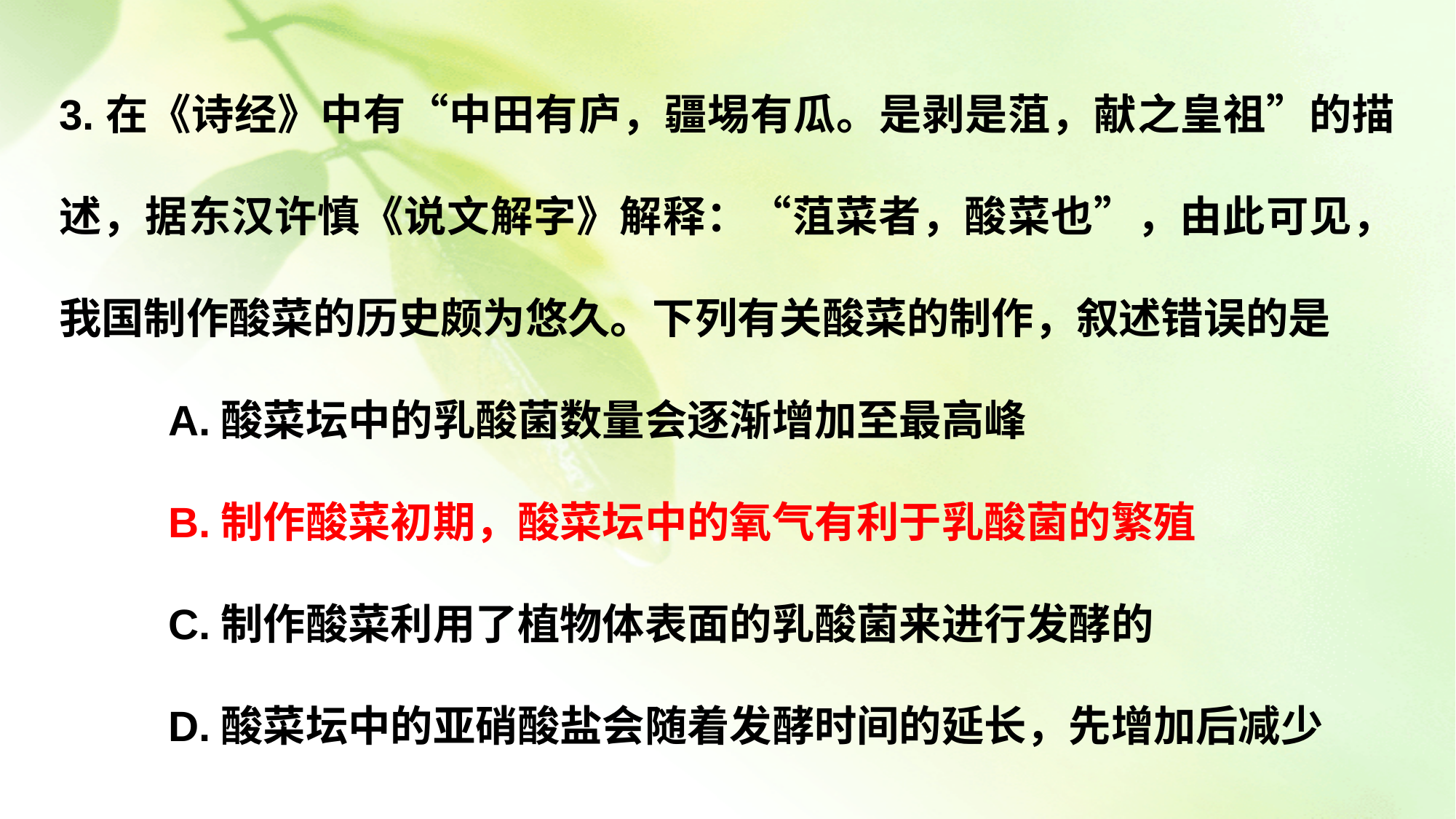

3.在《诗经》中有“中田有庐，疆埸有瓜。是剥是菹，献之皇祖”的描述，据东汉许慎《说文解字》解释：“菹菜者，酸菜也”，由此可见，我国制作酸菜的历史颇为悠久。下列有关酸菜的制作，叙述错误的是
	A.酸菜坛中的乳酸菌数量会逐渐增加至最高峰
	B.制作酸菜初期，酸菜坛中的氧气有利于乳酸菌的繁殖
	C.制作酸菜利用了植物体表面的乳酸菌来进行发酵的
	D.酸菜坛中的亚硝酸盐会随着发酵时间的延长，先增加后减少